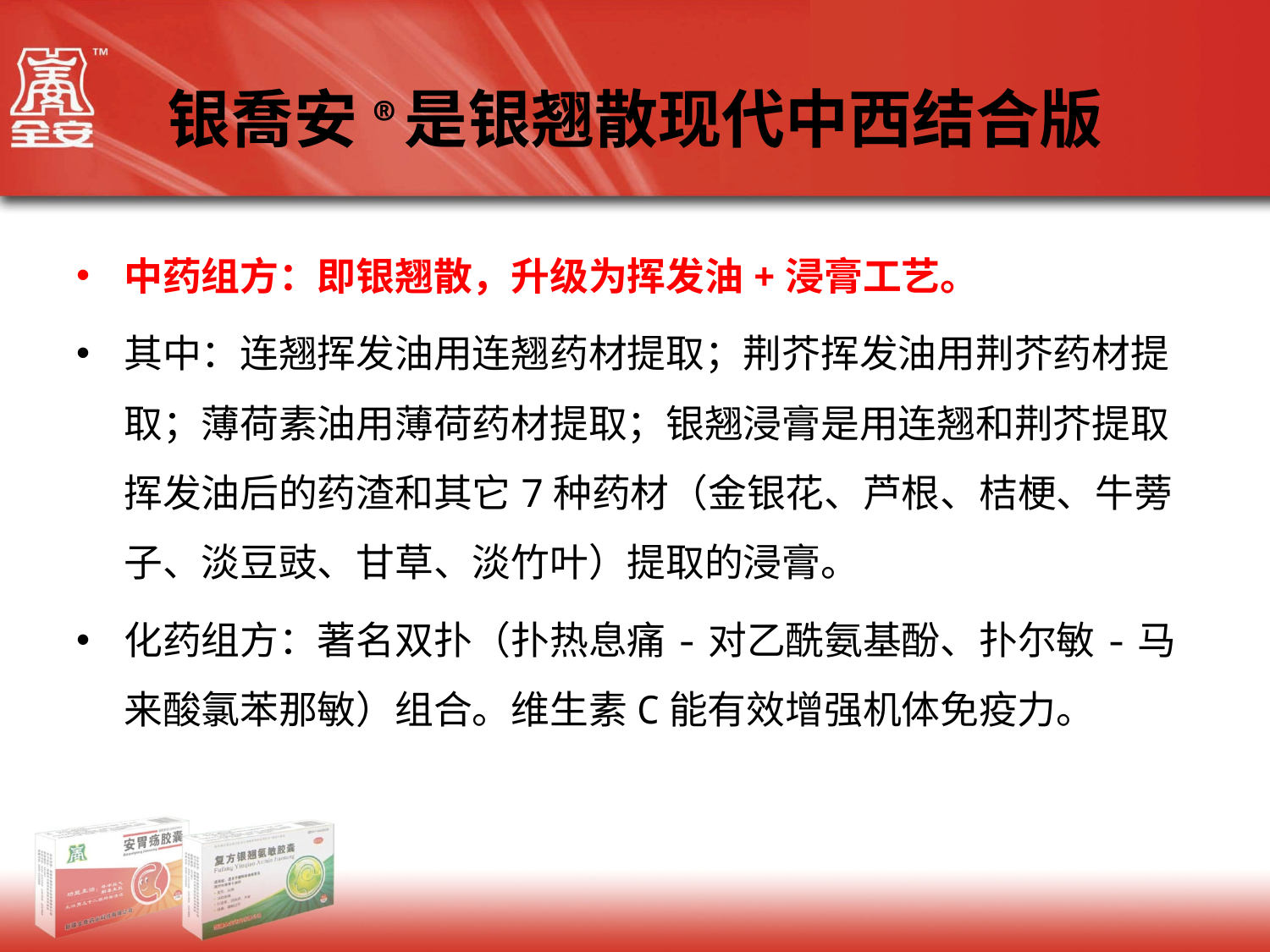

# 银喬安®是银翘散现代中西结合版
中药组方：即银翘散，升级为挥发油+浸膏工艺。
其中：连翘挥发油用连翘药材提取；荆芥挥发油用荆芥药材提取；薄荷素油用薄荷药材提取；银翘浸膏是用连翘和荆芥提取挥发油后的药渣和其它7种药材（金银花、芦根、桔梗、牛蒡子、淡豆豉、甘草、淡竹叶）提取的浸膏。
化药组方：著名双扑（扑热息痛-对乙酰氨基酚、扑尔敏-马来酸氯苯那敏）组合。维生素C能有效增强机体免疫力。